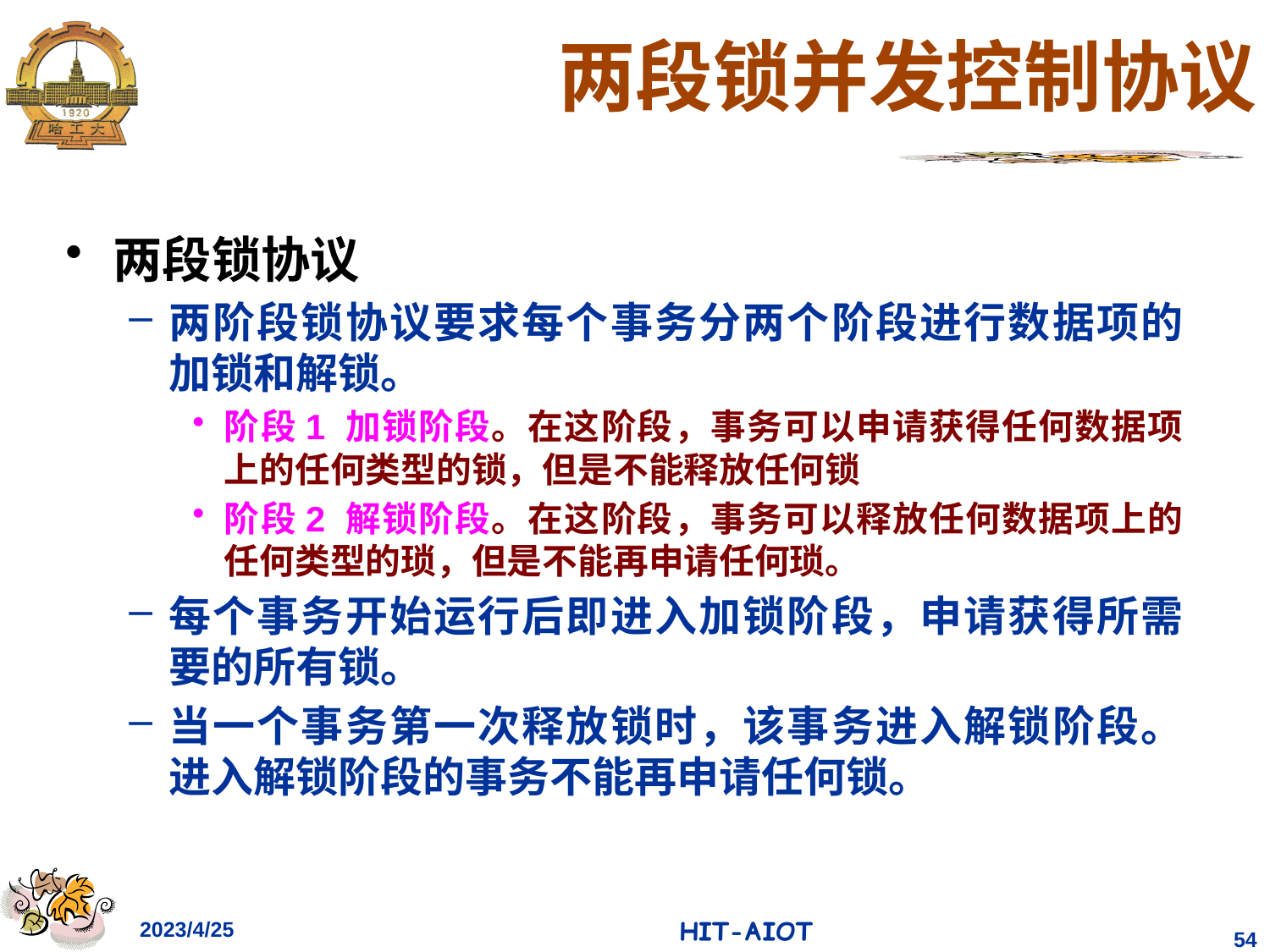

# 两段锁并发控制协议
两段锁协议
两阶段锁协议要求每个事务分两个阶段进行数据项的加锁和解锁。
阶段1 加锁阶段。在这阶段，事务可以申请获得任何数据项上的任何类型的锁，但是不能释放任何锁
阶段2 解锁阶段。在这阶段，事务可以释放任何数据项上的任何类型的琐，但是不能再申请任何琐。
每个事务开始运行后即进入加锁阶段，申请获得所需要的所有锁。
当一个事务第一次释放锁时，该事务进入解锁阶段。进入解锁阶段的事务不能再申请任何锁。
2023/4/25
HIT-AIOT
54